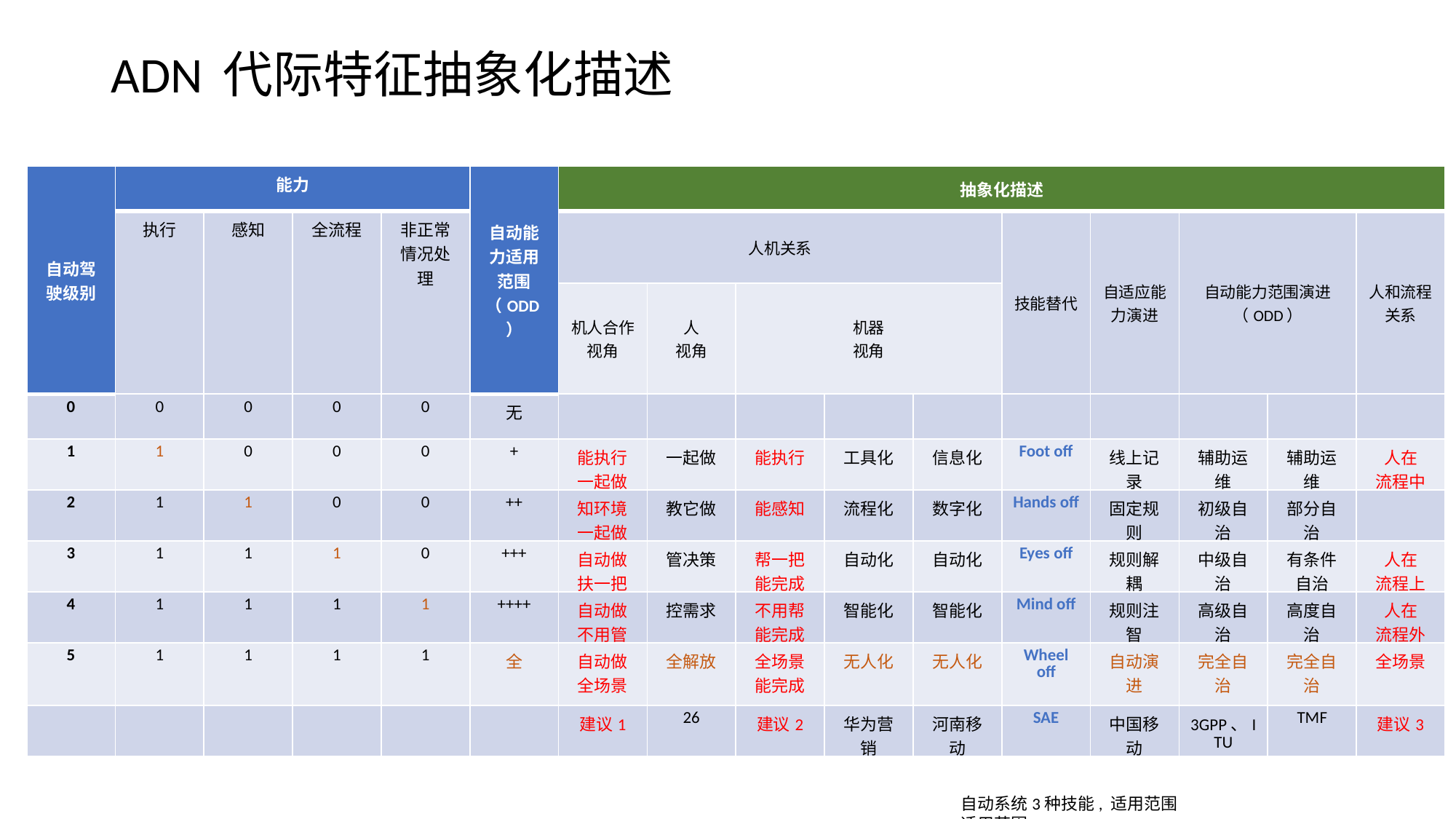

# ADN 代际特征抽象化描述
| 自动驾驶级别 | 能力 |  |  |  | 自动能力适用范围 （ODD） | 抽象化描述 |  |  |  |  |  |  |  |  |  |
| --- | --- | --- | --- | --- | --- | --- | --- | --- | --- | --- | --- | --- | --- | --- | --- |
|  | 执行 | 感知 | 全流程 | 非正常情况处理 |  | 人机关系 | 人机关系 | 人机关系 |  |  | 技能替代 | 自适应能力演进 | 自动能力范围演进 （ODD） |  | 人和流程关系 |
|  |  |  |  |  |  | 机人合作 视角 | 人 视角 | 机器 视角 |  |  |  |  |  |  |  |
| 0 | 0 | 0 | 0 | 0 | 无 |  |  |  |  |  |  |  |  |  |  |
| 1 | 1 | 0 | 0 | 0 | + | 能执行 一起做 | 一起做 | 能执行 | 工具化 | 信息化 | Foot off | 线上记录 | 辅助运维 | 辅助运维 | 人在 流程中 |
| 2 | 1 | 1 | 0 | 0 | ++ | 知环境 一起做 | 教它做 | 能感知 | 流程化 | 数字化 | Hands off | 固定规则 | 初级自治 | 部分自治 |  |
| 3 | 1 | 1 | 1 | 0 | +++ | 自动做 扶一把 | 管决策 | 帮一把 能完成 | 自动化 | 自动化 | Eyes off | 规则解耦 | 中级自治 | 有条件自治 | 人在 流程上 |
| 4 | 1 | 1 | 1 | 1 | ++++ | 自动做 不用管 | 控需求 | 不用帮 能完成 | 智能化 | 智能化 | Mind off | 规则注智 | 高级自治 | 高度自治 | 人在 流程外 |
| 5 | 1 | 1 | 1 | 1 | 全 | 自动做 全场景 | 全解放 | 全场景 能完成 | 无人化 | 无人化 | Wheel off | 自动演进 | 完全自治 | 完全自治 | 全场景 |
|  |  |  |  |  |  | 建议1 | 26 | 建议2 | 华为营销 | 河南移动 | SAE | 中国移动 | 3GPP、ITU | TMF | 建议3 |
自动系统3种技能, 适用范围
适用范围
执行能力  区分1， 2
感知环境能力 区分 2，3
全流程能力
非正常情况处理能力 区分 3，4
适应场景   区分4， 5